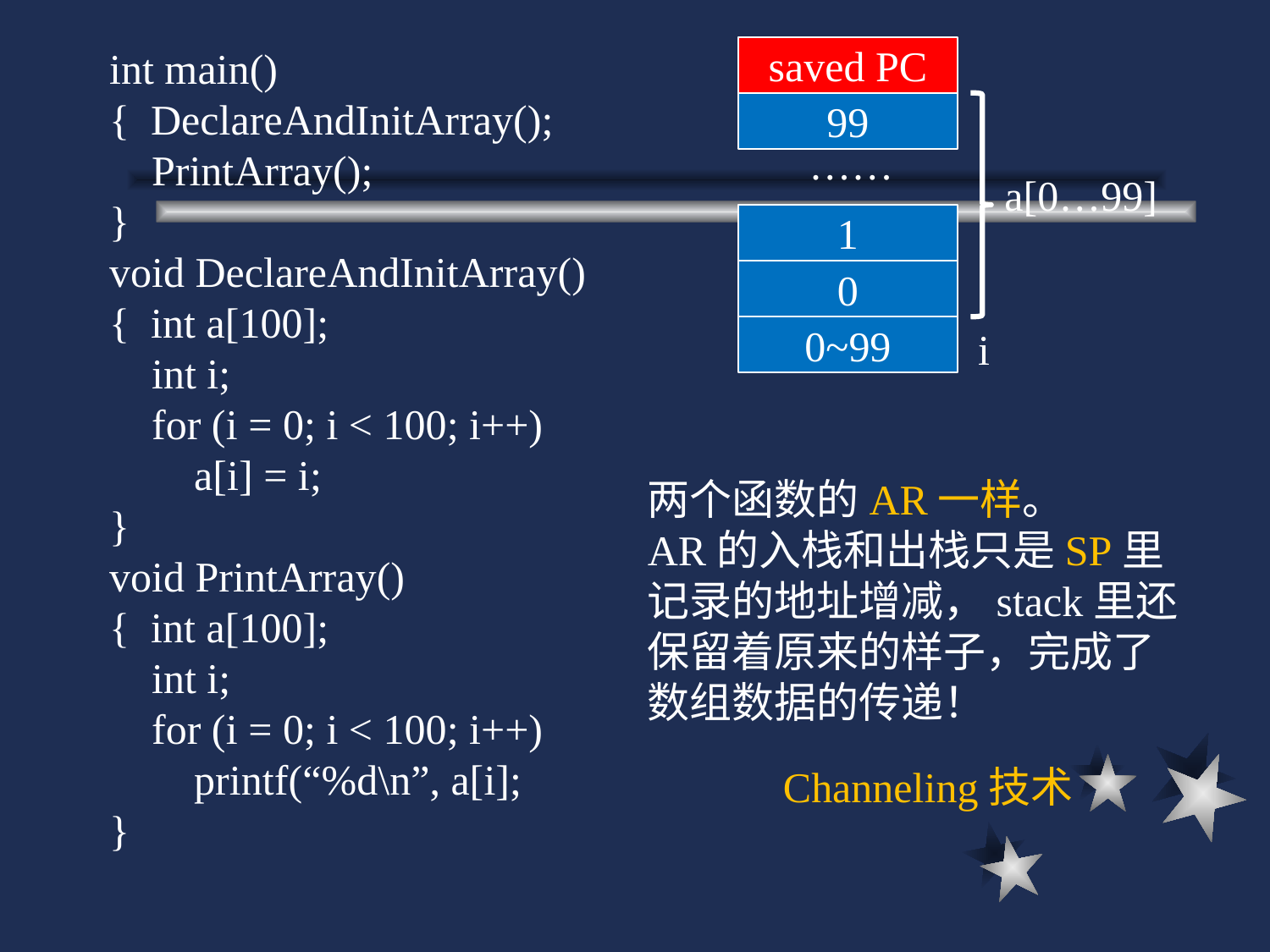

int main()
{  DeclareAndInitArray();
    PrintArray();
}
void DeclareAndInitArray()
{  int a[100];
    int i;
    for (i = 0; i < 100; i++)
        a[i] = i;
}
void PrintArray()
{  int a[100];
    int i;
    for (i = 0; i < 100; i++)
        printf(“%d\n”, a[i];
}
saved PC
99

……
a[0…99]
1
0
i
0~99
两个函数的AR一样。
AR的入栈和出栈只是SP里记录的地址增减，stack里还保留着原来的样子，完成了数组数据的传递！
Channeling技术